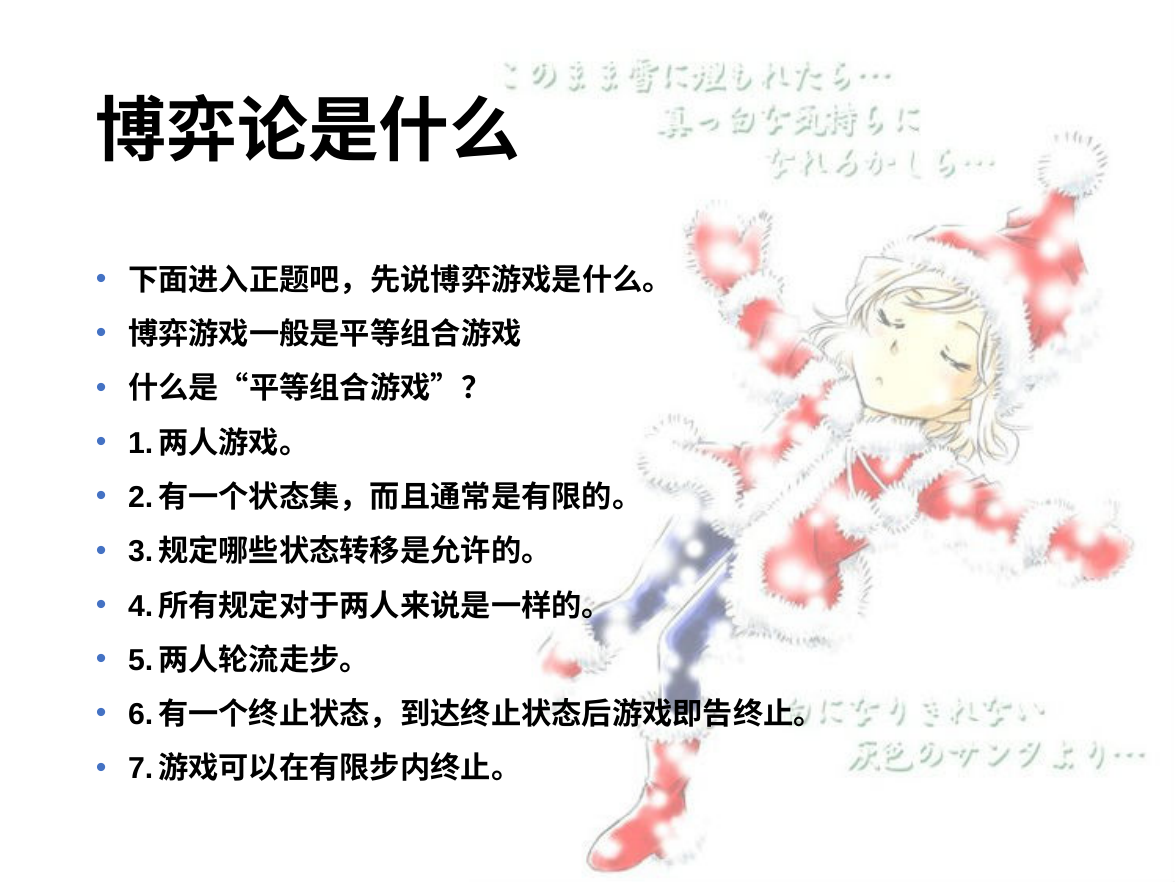

# 博弈论是什么
下面进入正题吧，先说博弈游戏是什么。
博弈游戏一般是平等组合游戏
什么是“平等组合游戏”？
1.两人游戏。
2.有一个状态集，而且通常是有限的。
3.规定哪些状态转移是允许的。
4.所有规定对于两人来说是一样的。
5.两人轮流走步。
6.有一个终止状态，到达终止状态后游戏即告终止。
7.游戏可以在有限步内终止。